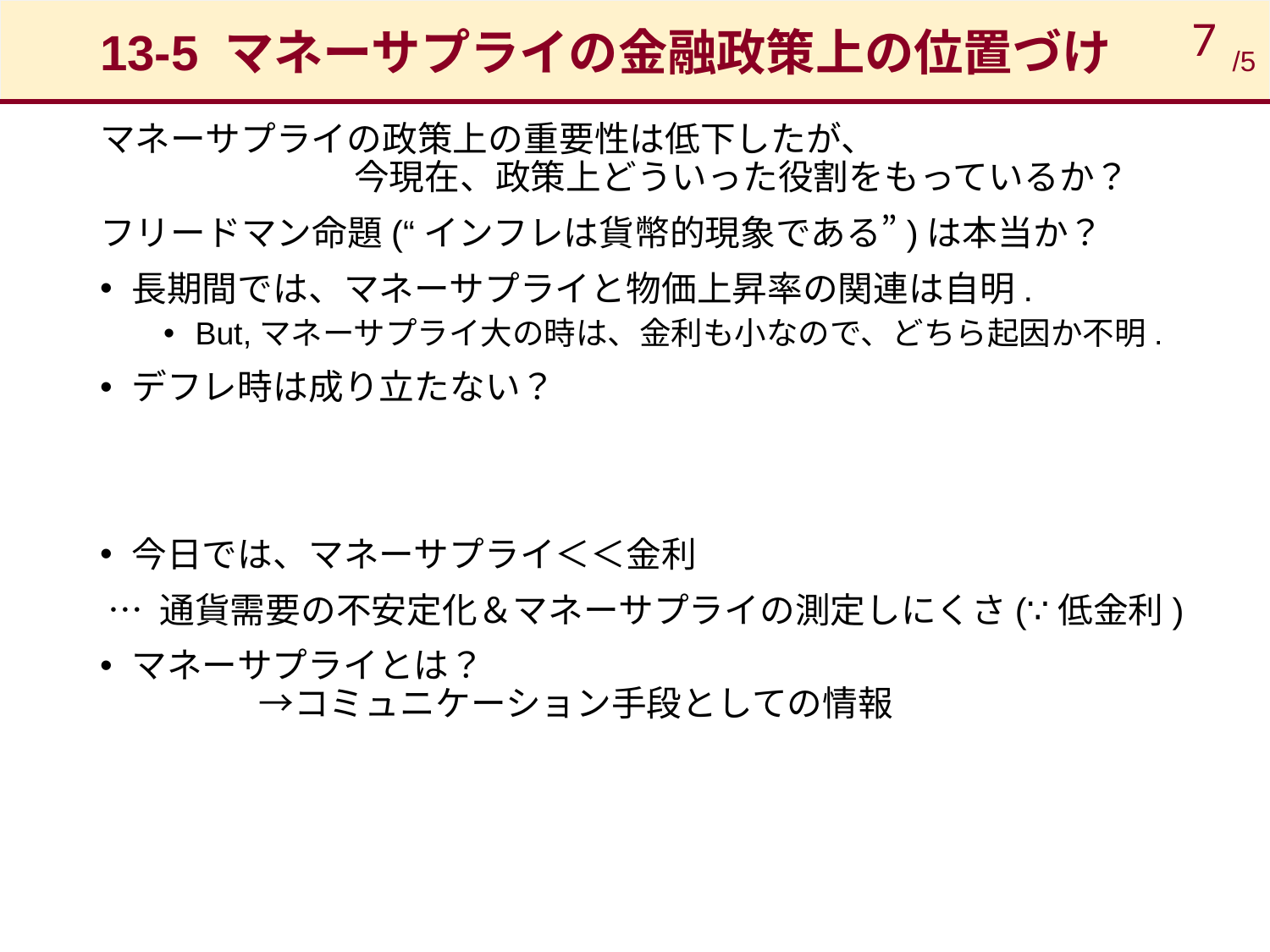

# 13-5 マネーサプライの金融政策上の位置づけ
7
/5
マネーサプライの政策上の重要性は低下したが、
		今現在、政策上どういった役割をもっているか？
フリードマン命題(“インフレは貨幣的現象である”)は本当か？
長期間では、マネーサプライと物価上昇率の関連は自明.
But,マネーサプライ大の時は、金利も小なので、どちら起因か不明.
デフレ時は成り立たない？

今日では、マネーサプライ＜＜金利
 … 通貨需要の不安定化＆マネーサプライの測定しにくさ(∵低金利)
マネーサプライとは？
	→コミュニケーション手段としての情報